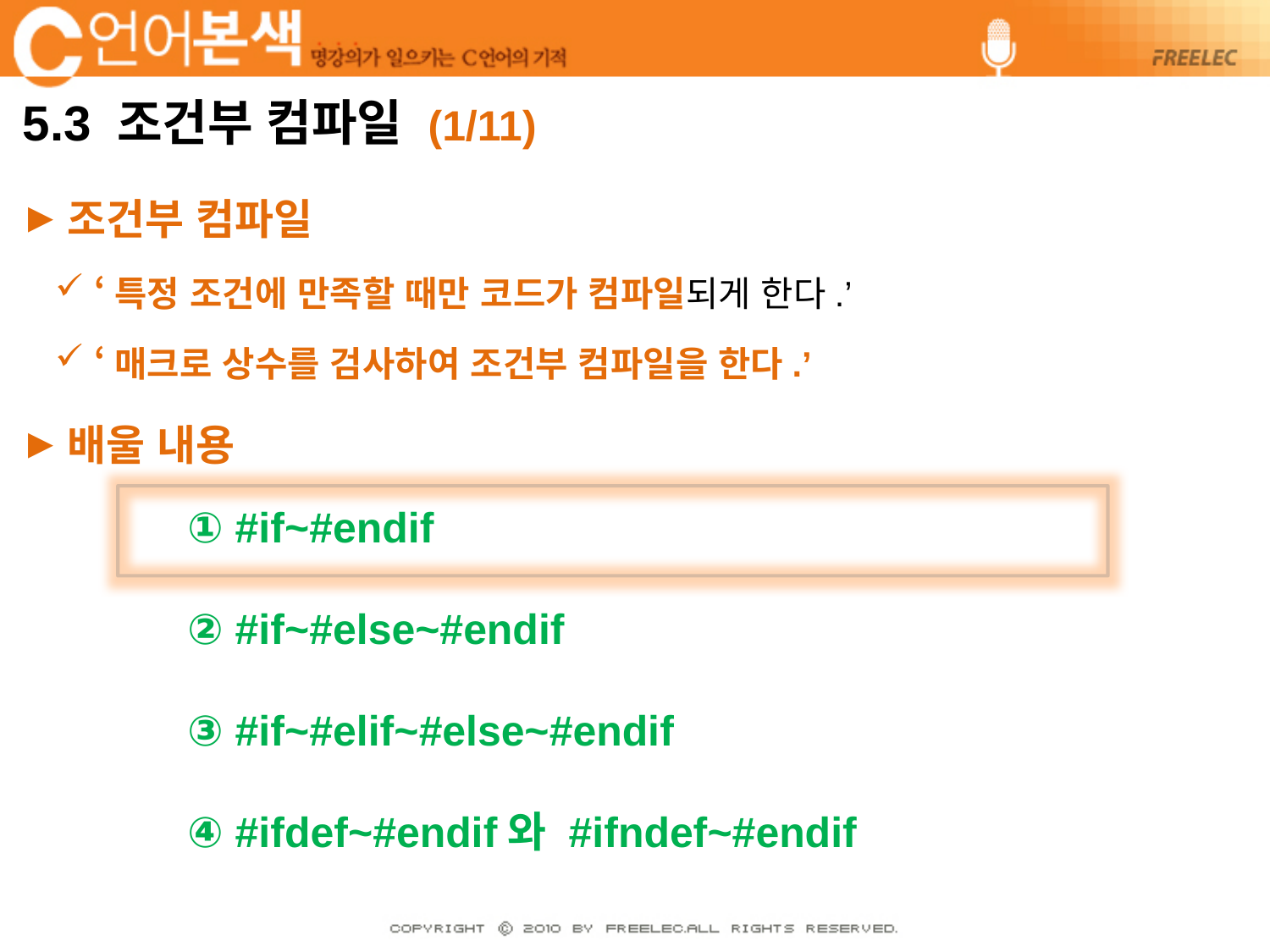

# 5.3 조건부 컴파일 (1/11)
조건부 컴파일
‘특정 조건에 만족할 때만 코드가 컴파일되게 한다.’
‘매크로 상수를 검사하여 조건부 컴파일을 한다.’
배울 내용

① #if~#endif

② #if~#else~#endif

③ #if~#elif~#else~#endif

④ #ifdef~#endif와 #ifndef~#endif